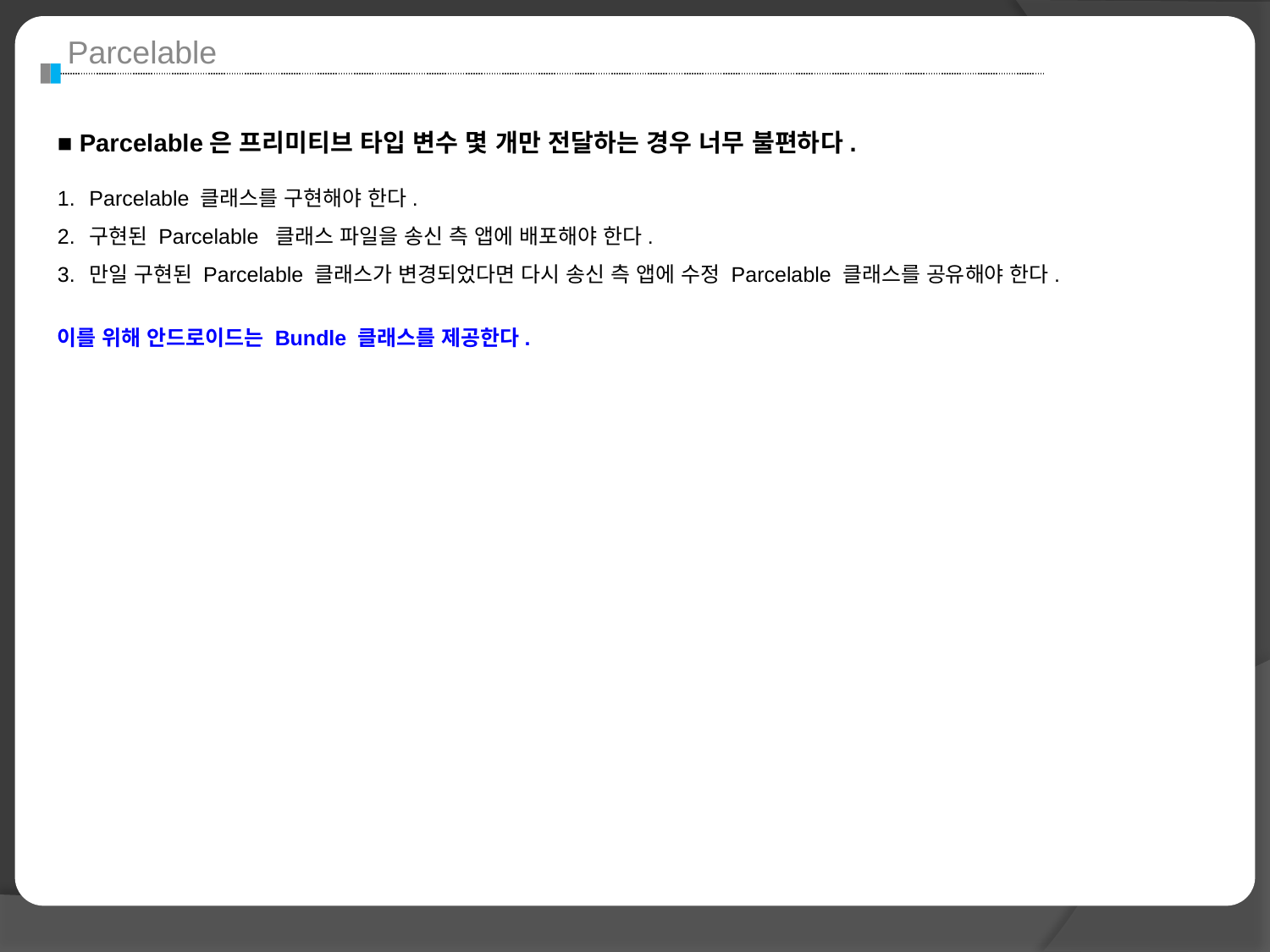

Parcelable

■ Parcelable은 프리미티브 타입 변수 몇 개만 전달하는 경우 너무 불편하다.
Parcelable 클래스를 구현해야 한다.
구현된 Parcelable  클래스 파일을 송신 측 앱에 배포해야 한다.
만일 구현된 Parcelable 클래스가 변경되었다면 다시 송신 측 앱에 수정 Parcelable 클래스를 공유해야 한다.
이를 위해 안드로이드는 Bundle 클래스를 제공한다.